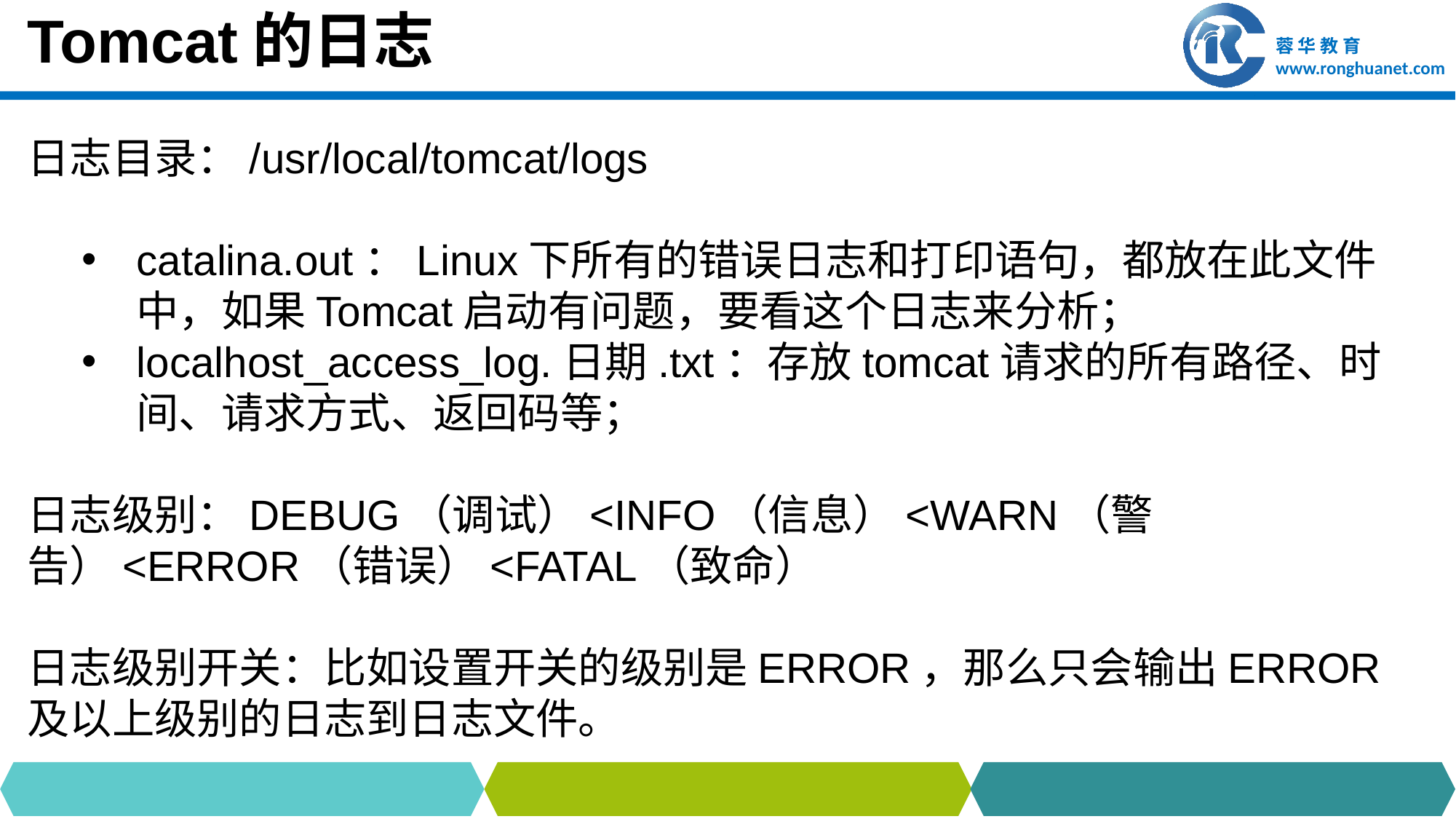

# Tomcat的日志
日志目录：/usr/local/tomcat/logs

catalina.out：Linux下所有的错误日志和打印语句，都放在此文件中，如果Tomcat启动有问题，要看这个日志来分析；
localhost_access_log.日期.txt：存放tomcat请求的所有路径、时间、请求方式、返回码等；

日志级别：DEBUG（调试）<INFO（信息）<WARN（警告）<ERROR（错误）<FATAL（致命）

日志级别开关：比如设置开关的级别是ERROR，那么只会输出ERROR及以上级别的日志到日志文件。